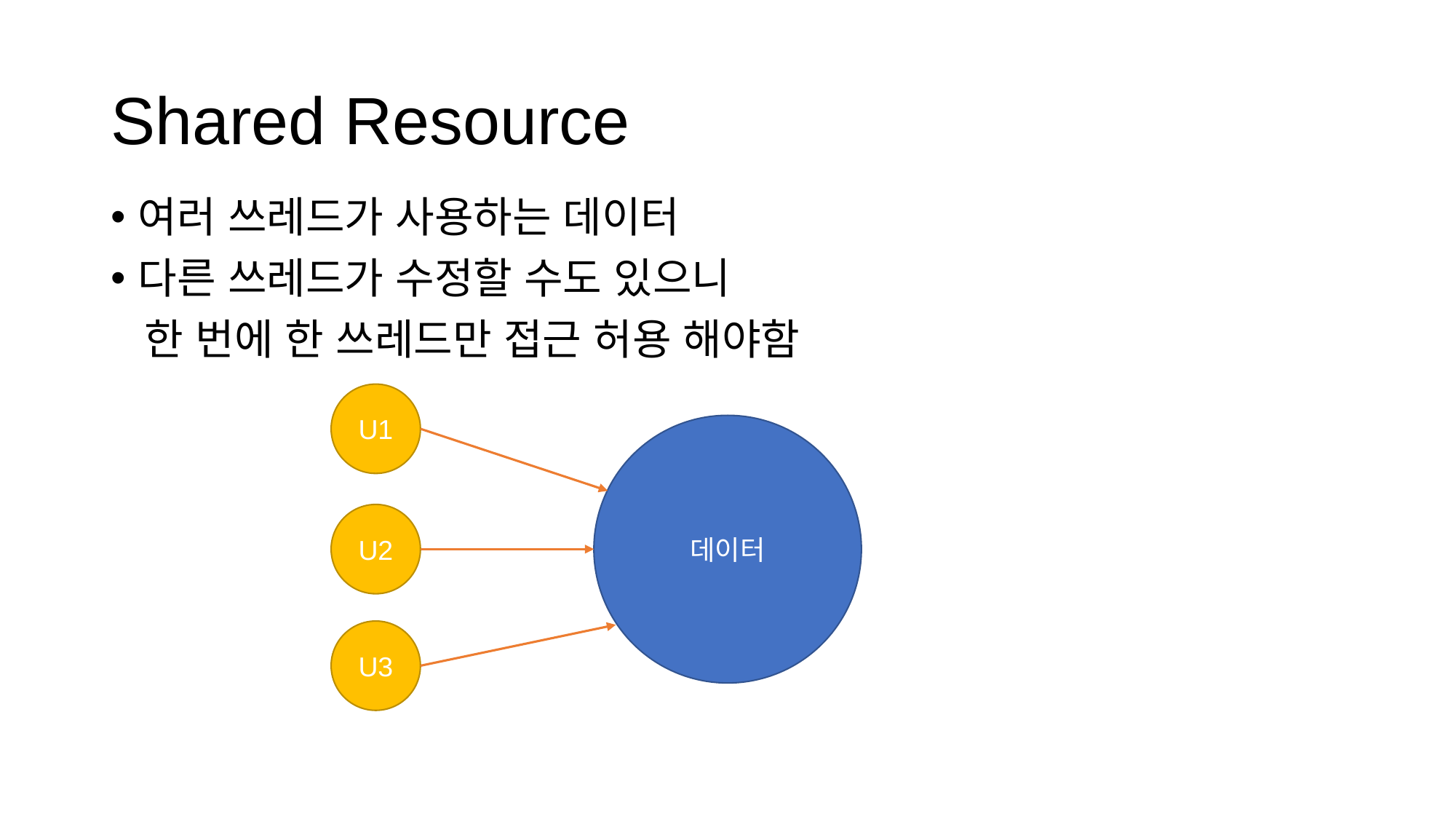

# Shared Resource
여러 쓰레드가 사용하는 데이터
다른 쓰레드가 수정할 수도 있으니
  한 번에 한 쓰레드만 접근 허용 해야함
U1
데이터
U2
U3